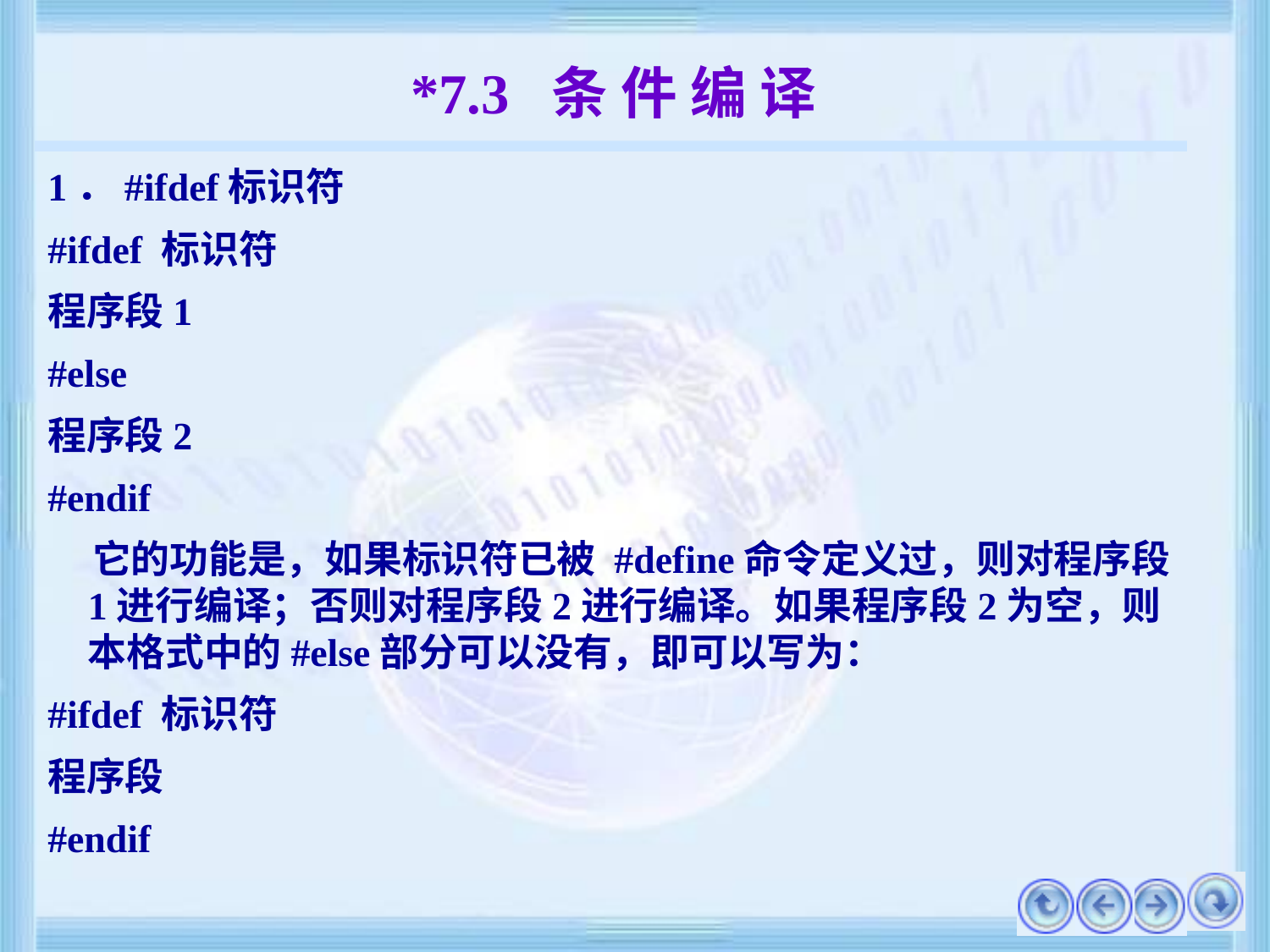

# *7.3  条 件 编 译
1．#ifdef标识符
#ifdef 标识符
程序段1
#else
程序段2
#endif
    它的功能是，如果标识符已被 #define命令定义过，则对程序段1进行编译；否则对程序段2进行编译。如果程序段2为空，则本格式中的#else部分可以没有，即可以写为：
#ifdef 标识符
程序段
#endif